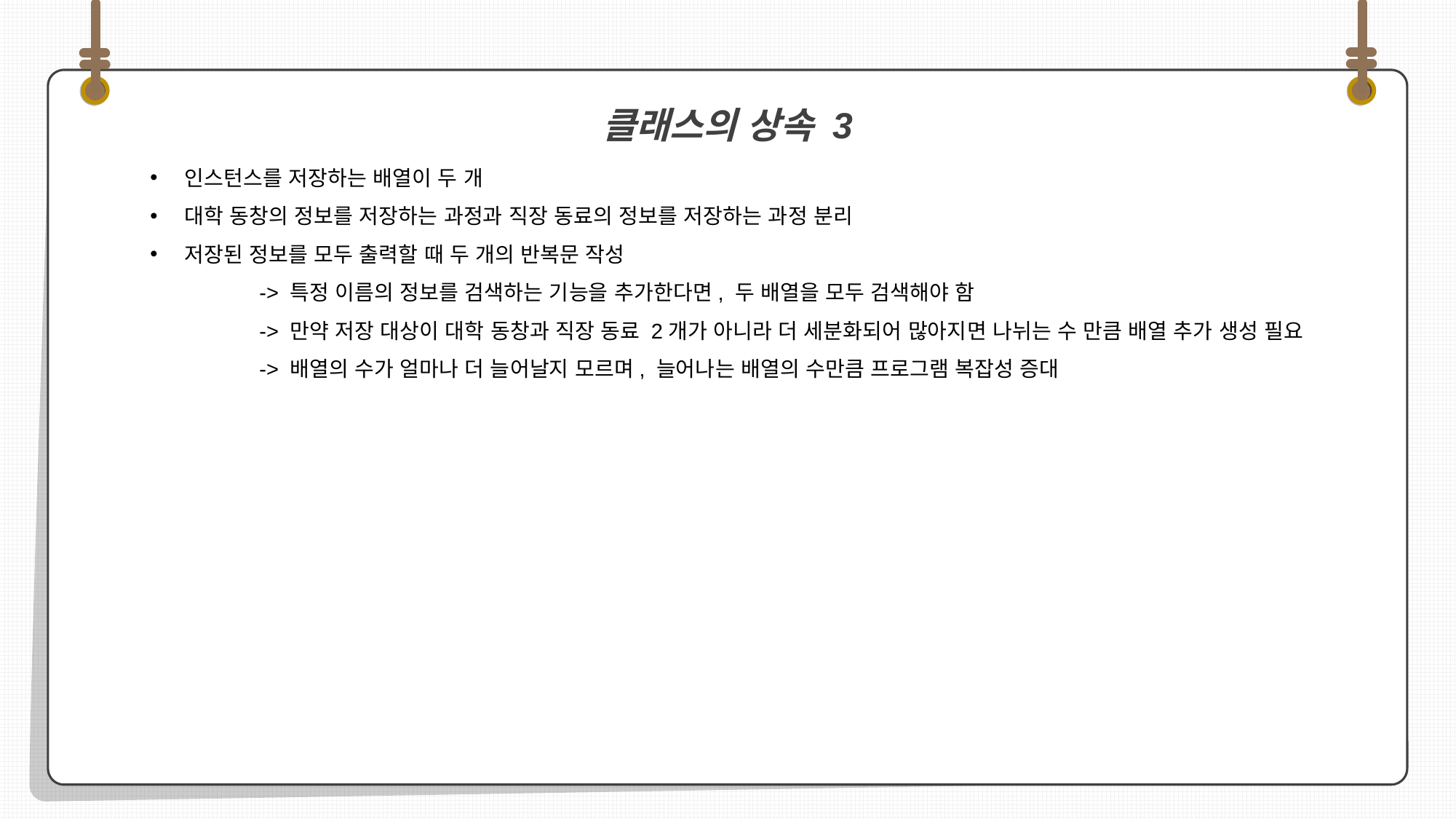

인스턴스를 저장하는 배열이 두 개
대학 동창의 정보를 저장하는 과정과 직장 동료의 정보를 저장하는 과정 분리
저장된 정보를 모두 출력할 때 두 개의 반복문 작성
	-> 특정 이름의 정보를 검색하는 기능을 추가한다면, 두 배열을 모두 검색해야 함
	-> 만약 저장 대상이 대학 동창과 직장 동료 2개가 아니라 더 세분화되어 많아지면 나뉘는 수 만큼 배열 추가 생성 필요
	-> 배열의 수가 얼마나 더 늘어날지 모르며, 늘어나는 배열의 수만큼 프로그램 복잡성 증대

클래스의 상속 3